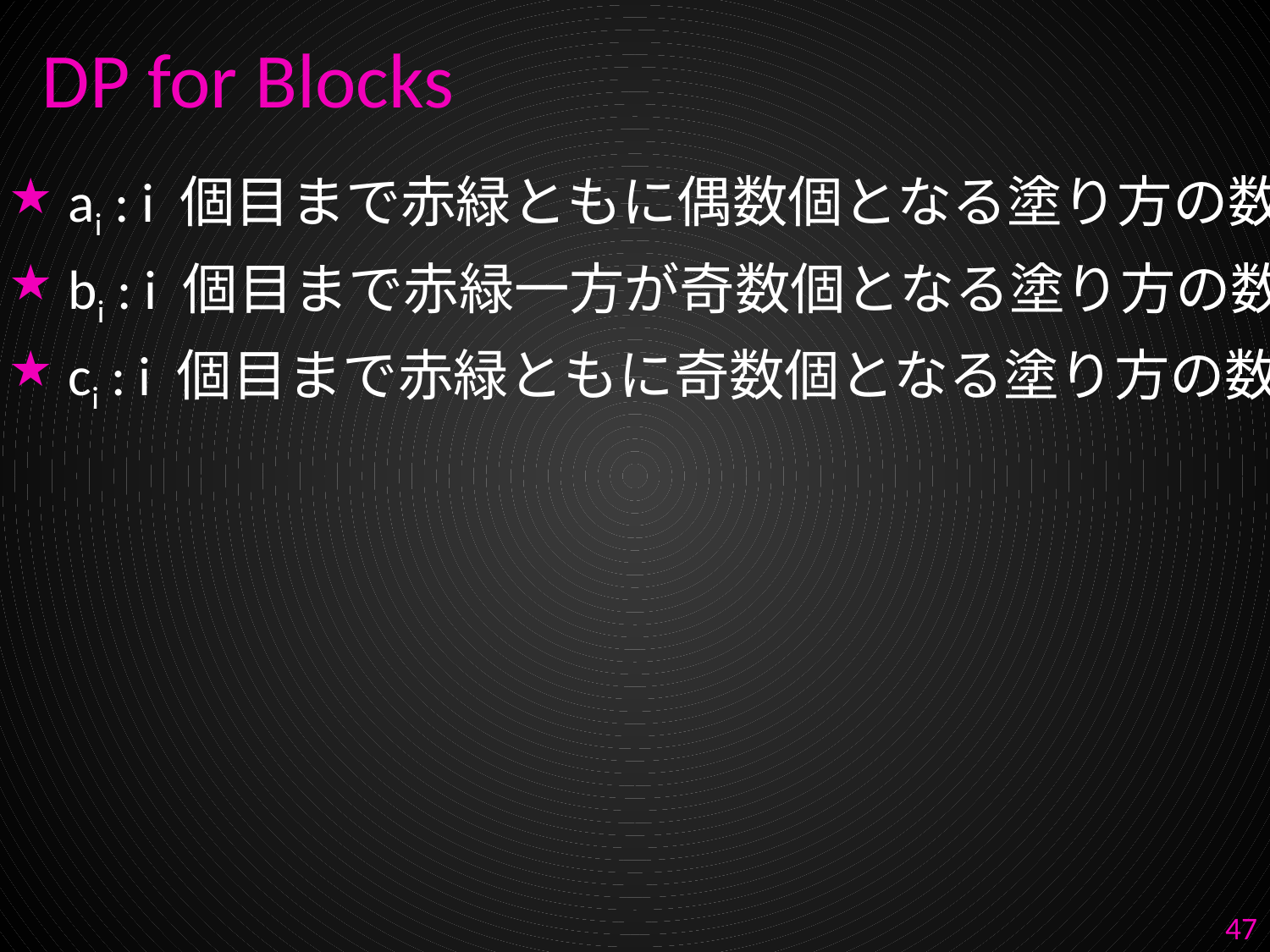

# DP for Blocks
ai : i 個目まで赤緑ともに偶数個となる塗り方の数
bi : i 個目まで赤緑一方が奇数個となる塗り方の数
ci : i 個目まで赤緑ともに奇数個となる塗り方の数

47